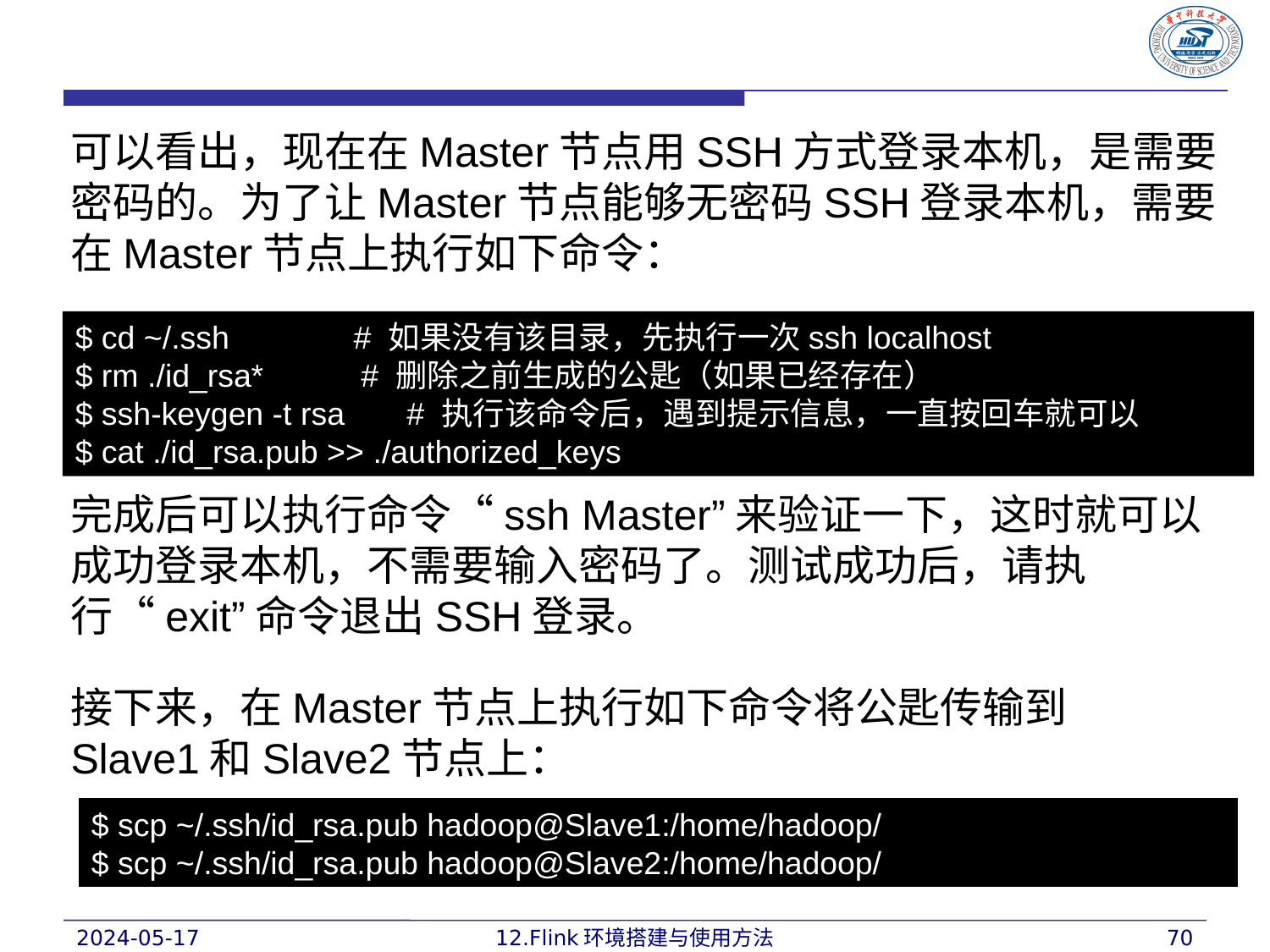

可以看出，现在在Master节点用SSH方式登录本机，是需要密码的。为了让Master节点能够无密码SSH登录本机，需要在Master节点上执行如下命令：
$ cd ~/.ssh              # 如果没有该目录，先执行一次ssh localhost
$ rm ./id_rsa*           # 删除之前生成的公匙（如果已经存在）
$ ssh-keygen -t rsa       # 执行该命令后，遇到提示信息，一直按回车就可以
$ cat ./id_rsa.pub >> ./authorized_keys
完成后可以执行命令“ssh Master”来验证一下，这时就可以成功登录本机，不需要输入密码了。测试成功后，请执行“exit”命令退出SSH登录。
接下来，在Master节点上执行如下命令将公匙传输到Slave1和Slave2节点上：
$ scp ~/.ssh/id_rsa.pub hadoop@Slave1:/home/hadoop/
$ scp ~/.ssh/id_rsa.pub hadoop@Slave2:/home/hadoop/
2024-05-17
12.Flink环境搭建与使用方法
70